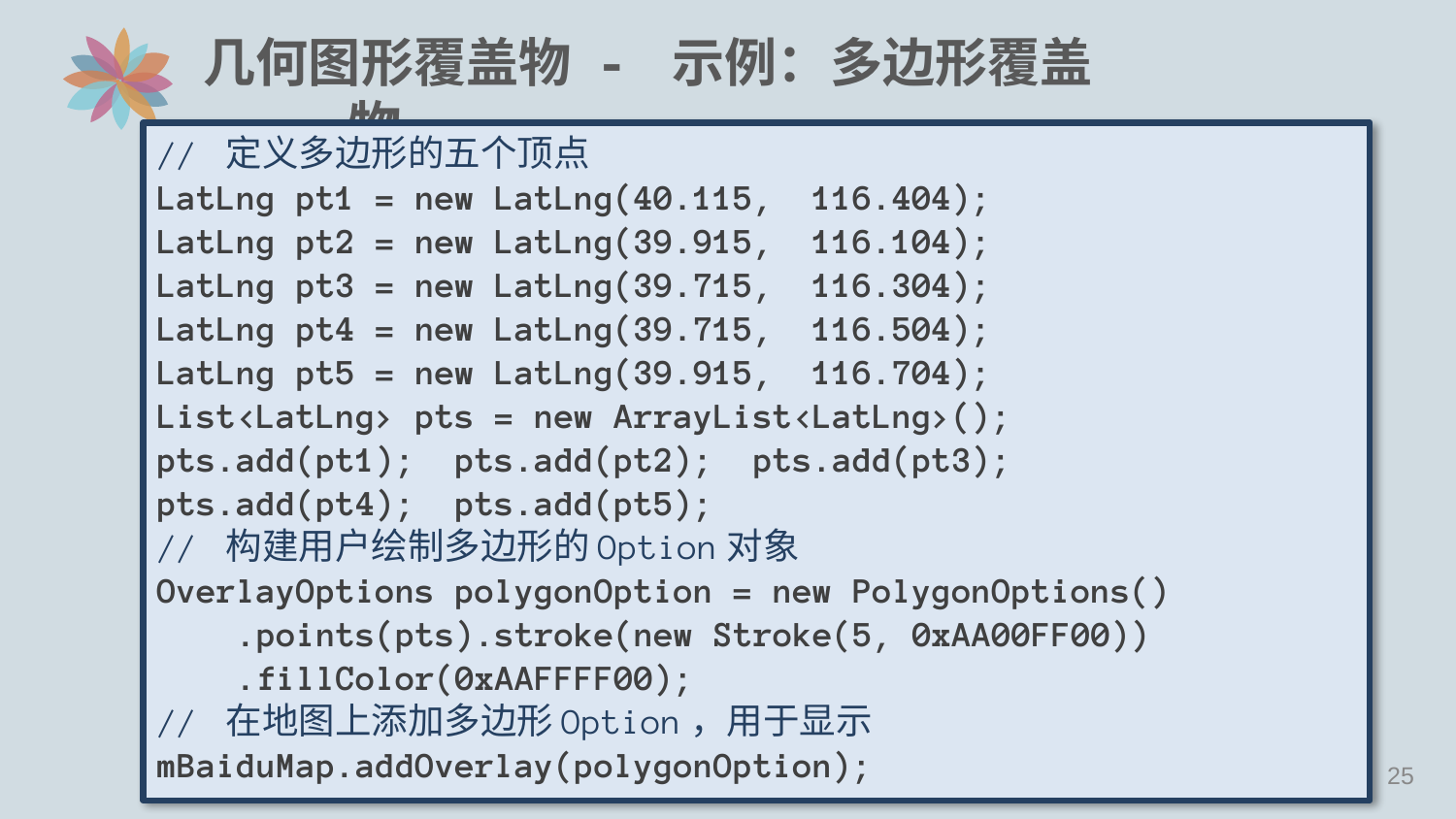

# 几何图形覆盖物 - 示例：多边形覆盖物
// 定义多边形的五个顶点
LatLng pt1 = new LatLng(40.115,  116.404);
LatLng pt2 = new LatLng(39.915,  116.104);
LatLng pt3 = new LatLng(39.715,  116.304);
LatLng pt4 = new LatLng(39.715,  116.504);
LatLng pt5 = new LatLng(39.915,  116.704);
List<LatLng> pts = new ArrayList<LatLng>();
pts.add(pt1);  pts.add(pt2);  pts.add(pt3);
pts.add(pt4);  pts.add(pt5);
// 构建用户绘制多边形的Option对象
OverlayOptions polygonOption = new PolygonOptions()
    .points(pts).stroke(new Stroke(5, 0xAA00FF00))
    .fillColor(0xAAFFFF00);
// 在地图上添加多边形Option，用于显示
mBaiduMap.addOverlay(polygonOption);
25